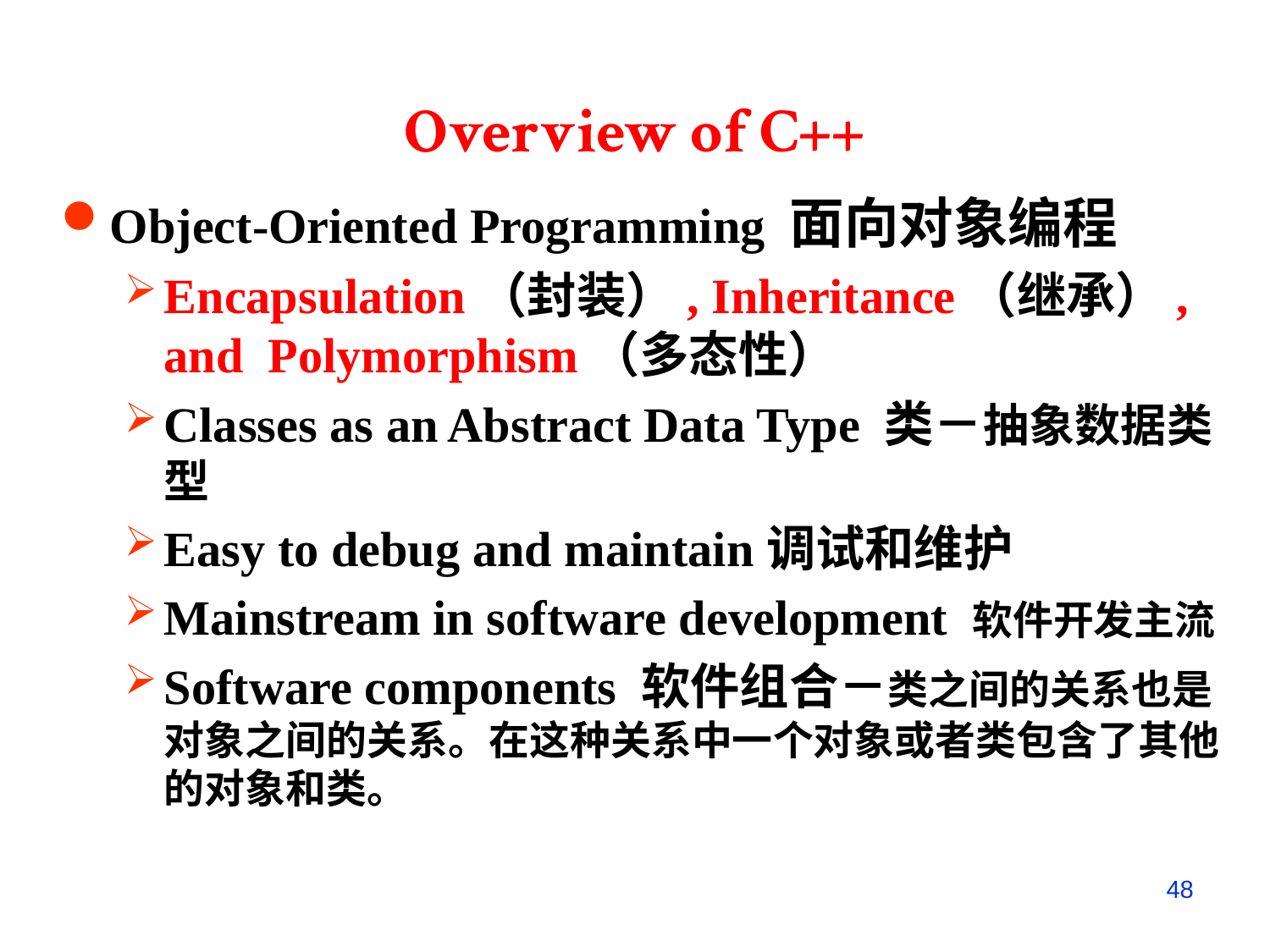

Overview of C++
Object-Oriented Programming 面向对象编程
Encapsulation（封装）, Inheritance（继承）, and  Polymorphism（多态性）
Classes as an Abstract Data Type 类－抽象数据类型
Easy to debug and maintain调试和维护
Mainstream in software development 软件开发主流
Software components 软件组合－类之间的关系也是对象之间的关系。在这种关系中一个对象或者类包含了其他的对象和类。
48